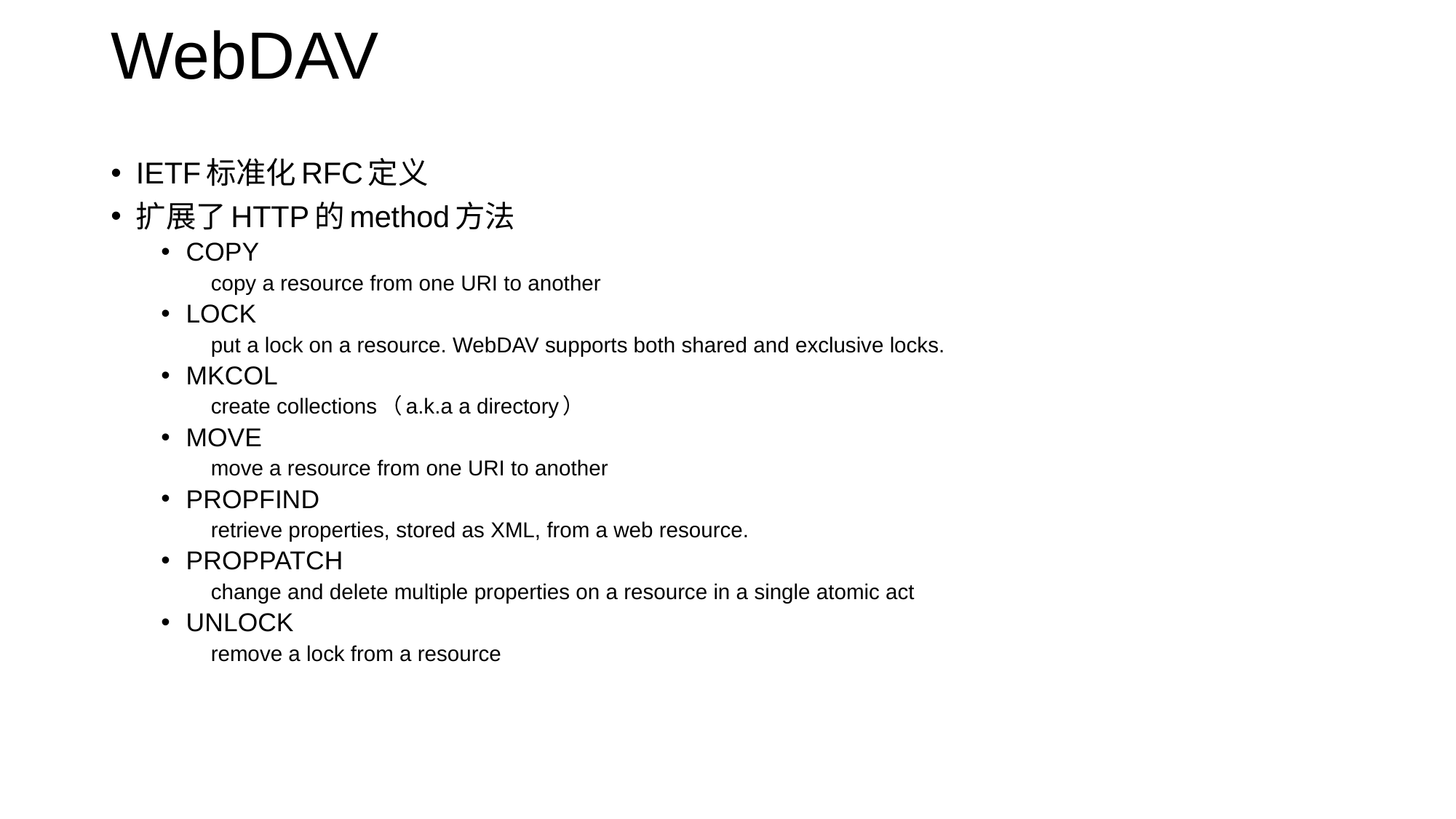

# WebDAV
IETF标准化RFC定义
扩展了HTTP的method方法
COPY
copy a resource from one URI to another
LOCK
put a lock on a resource. WebDAV supports both shared and exclusive locks.
MKCOL
create collections（a.k.a a directory）
MOVE
move a resource from one URI to another
PROPFIND
retrieve properties, stored as XML, from a web resource.
PROPPATCH
change and delete multiple properties on a resource in a single atomic act
UNLOCK
remove a lock from a resource